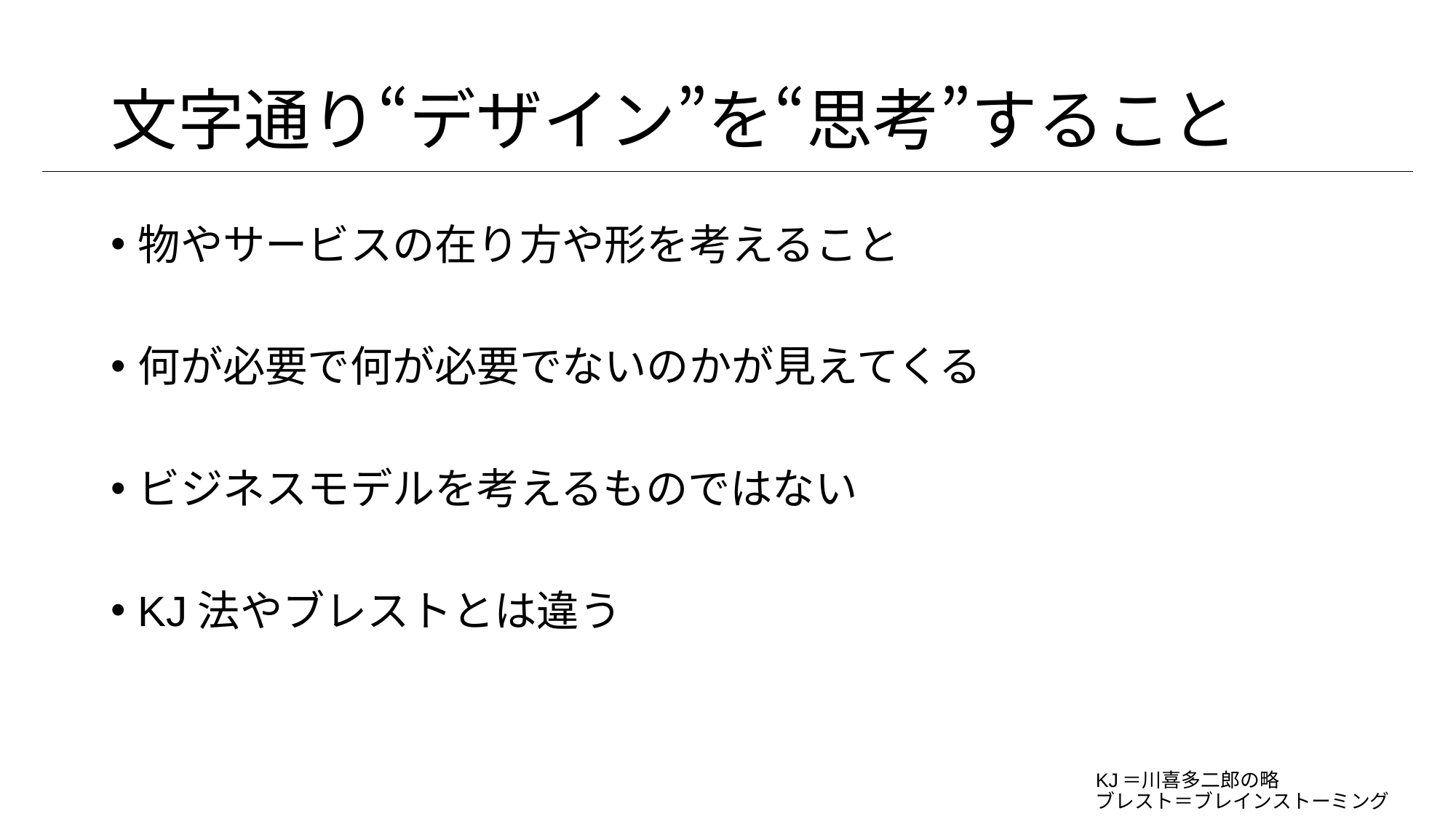

# 文字通り“デザイン”を“思考”すること
物やサービスの在り方や形を考えること

何が必要で何が必要でないのかが見えてくる

ビジネスモデルを考えるものではない

KJ法やブレストとは違う
KJ＝川喜多二郎の略
ブレスト＝ブレインストーミング